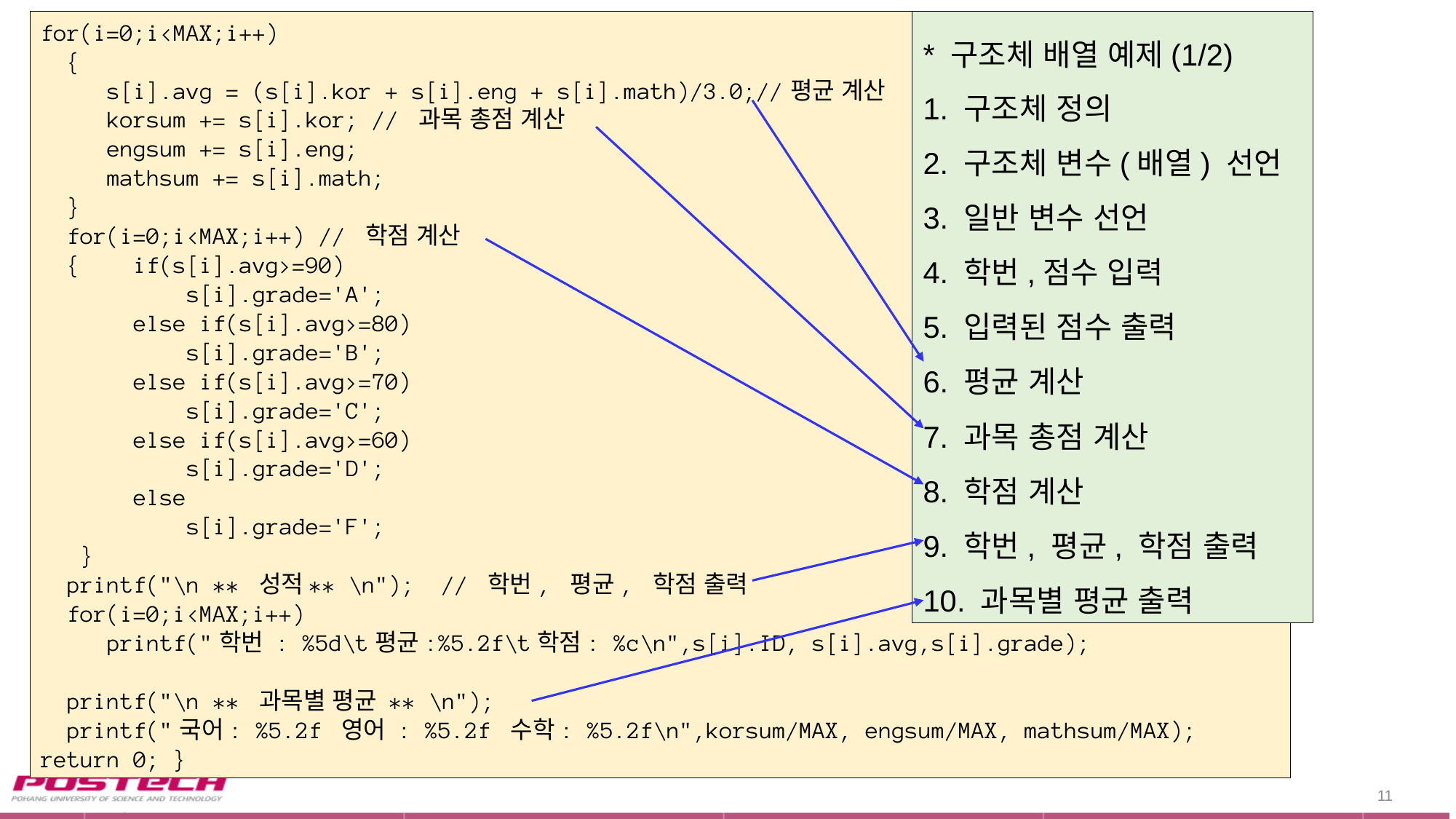

for(i=0;i<MAX;i++)
  {
     s[i].avg = (s[i].kor + s[i].eng + s[i].math)/3.0;//평균 계산
     korsum += s[i].kor; // 과목 총점 계산
     engsum += s[i].eng;
     mathsum += s[i].math;
  }
  for(i=0;i<MAX;i++) // 학점 계산
  {    if(s[i].avg>=90)
           s[i].grade='A';
       else if(s[i].avg>=80)
           s[i].grade='B';
       else if(s[i].avg>=70)
           s[i].grade='C';
       else if(s[i].avg>=60)
           s[i].grade='D';
       else
           s[i].grade='F';
   }
  printf("\n ** 성적** \n");  // 학번, 평균, 학점 출력
  for(i=0;i<MAX;i++)
     printf("학번 : %5d\t평균:%5.2f\t학점: %c\n",s[i].ID, s[i].avg,s[i].grade);

  printf("\n ** 과목별 평균 ** \n");
  printf("국어: %5.2f 영어 : %5.2f 수학: %5.2f\n",korsum/MAX, engsum/MAX, mathsum/MAX);
return 0; }
* 구조체 배열 예제(1/2)
1. 구조체 정의
2. 구조체 변수(배열) 선언
3. 일반 변수 선언
4. 학번,점수 입력
5. 입력된 점수 출력
6. 평균 계산
7. 과목 총점 계산
8. 학점 계산
9. 학번, 평균, 학점 출력
10. 과목별 평균 출력
11